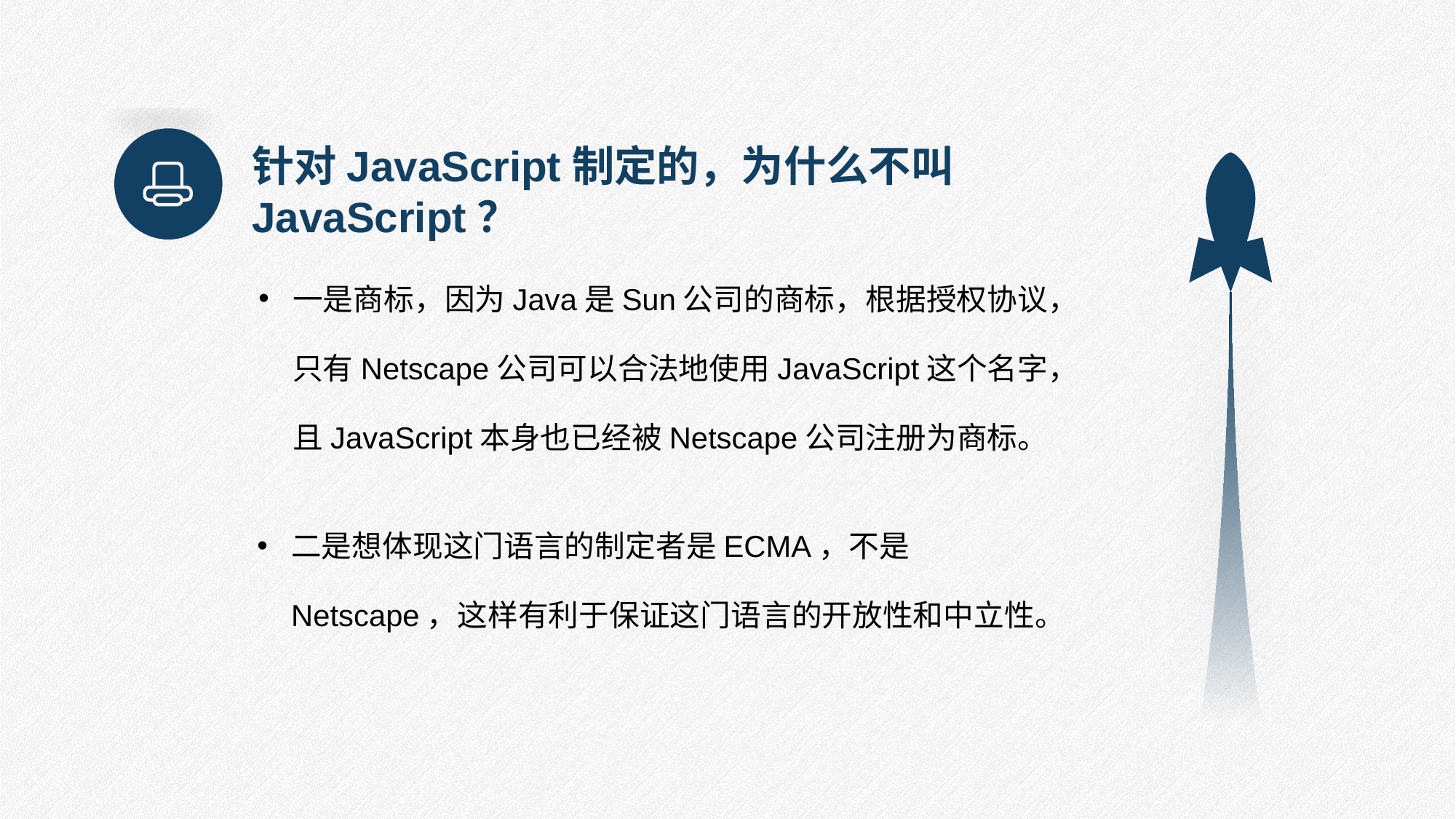

针对JavaScript制定的，为什么不叫JavaScript？

一是商标，因为Java是Sun公司的商标，根据授权协议，只有Netscape公司可以合法地使用JavaScript这个名字，且JavaScript本身也已经被Netscape公司注册为商标。
二是想体现这门语言的制定者是ECMA，不是Netscape，这样有利于保证这门语言的开放性和中立性。